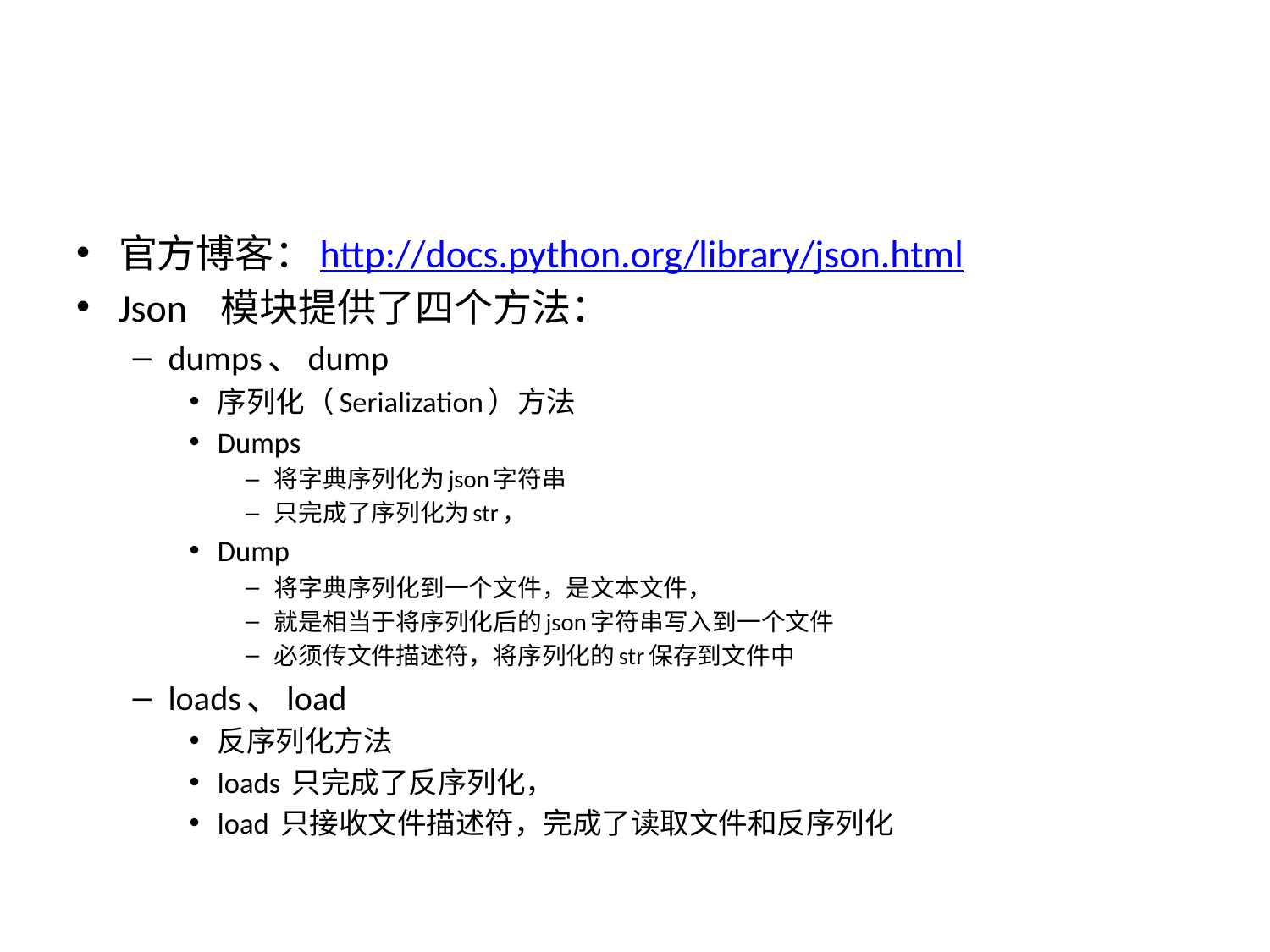

#
官方博客：http://docs.python.org/library/json.html
Json   模块提供了四个方法：
dumps、dump
序列化（Serialization）方法
Dumps
将字典序列化为json字符串
只完成了序列化为str，
Dump
将字典序列化到一个文件，是文本文件，
就是相当于将序列化后的json字符串写入到一个文件
必须传文件描述符，将序列化的str保存到文件中
loads、load
反序列化方法
loads 只完成了反序列化，
load 只接收文件描述符，完成了读取文件和反序列化